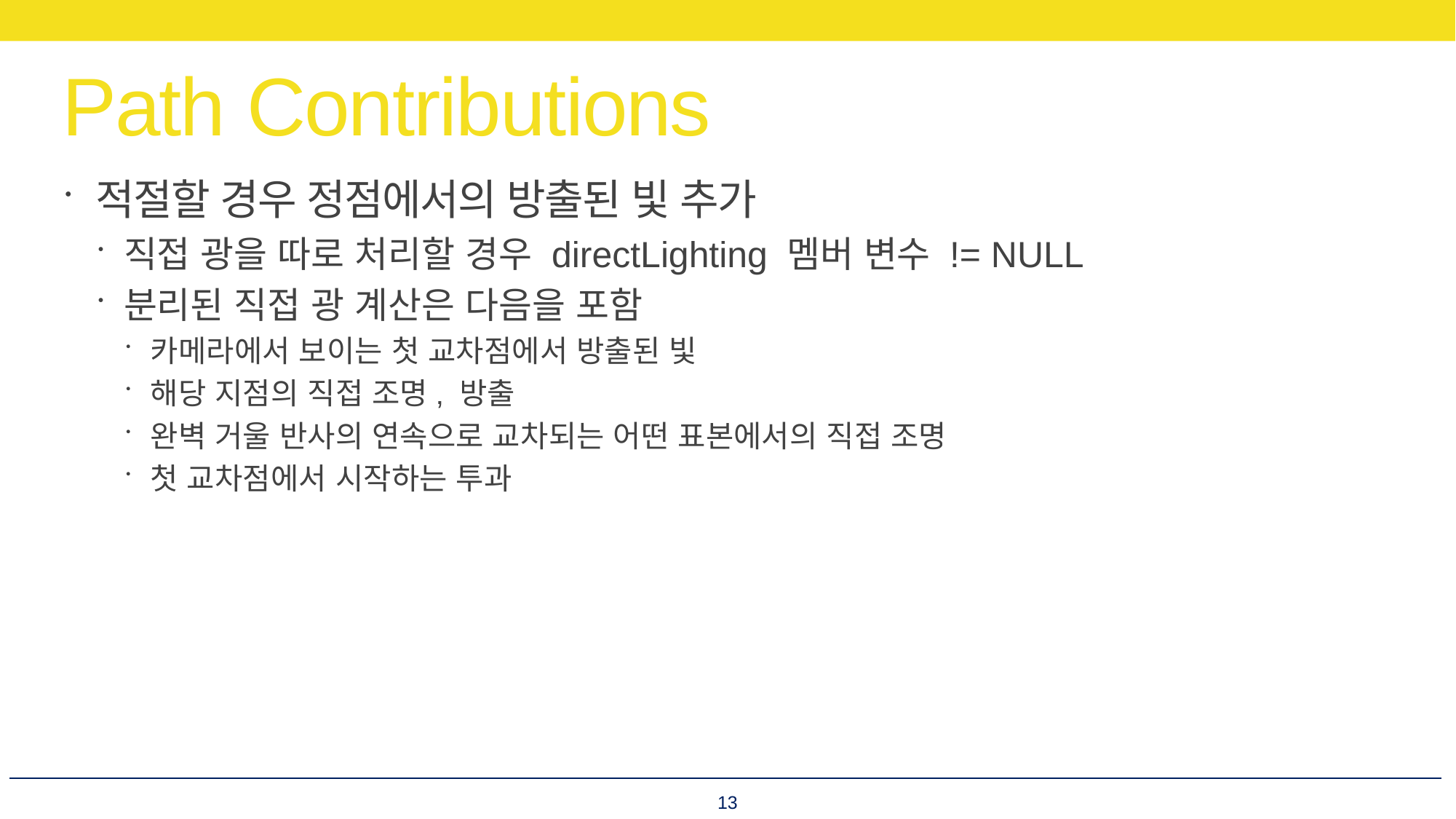

# Path Contributions
적절할 경우 정점에서의 방출된 빛 추가
직접 광을 따로 처리할 경우 directLighting 멤버 변수 != NULL
분리된 직접 광 계산은 다음을 포함
카메라에서 보이는 첫 교차점에서 방출된 빛
해당 지점의 직접 조명, 방출
완벽 거울 반사의 연속으로 교차되는 어떤 표본에서의 직접 조명
첫 교차점에서 시작하는 투과
13